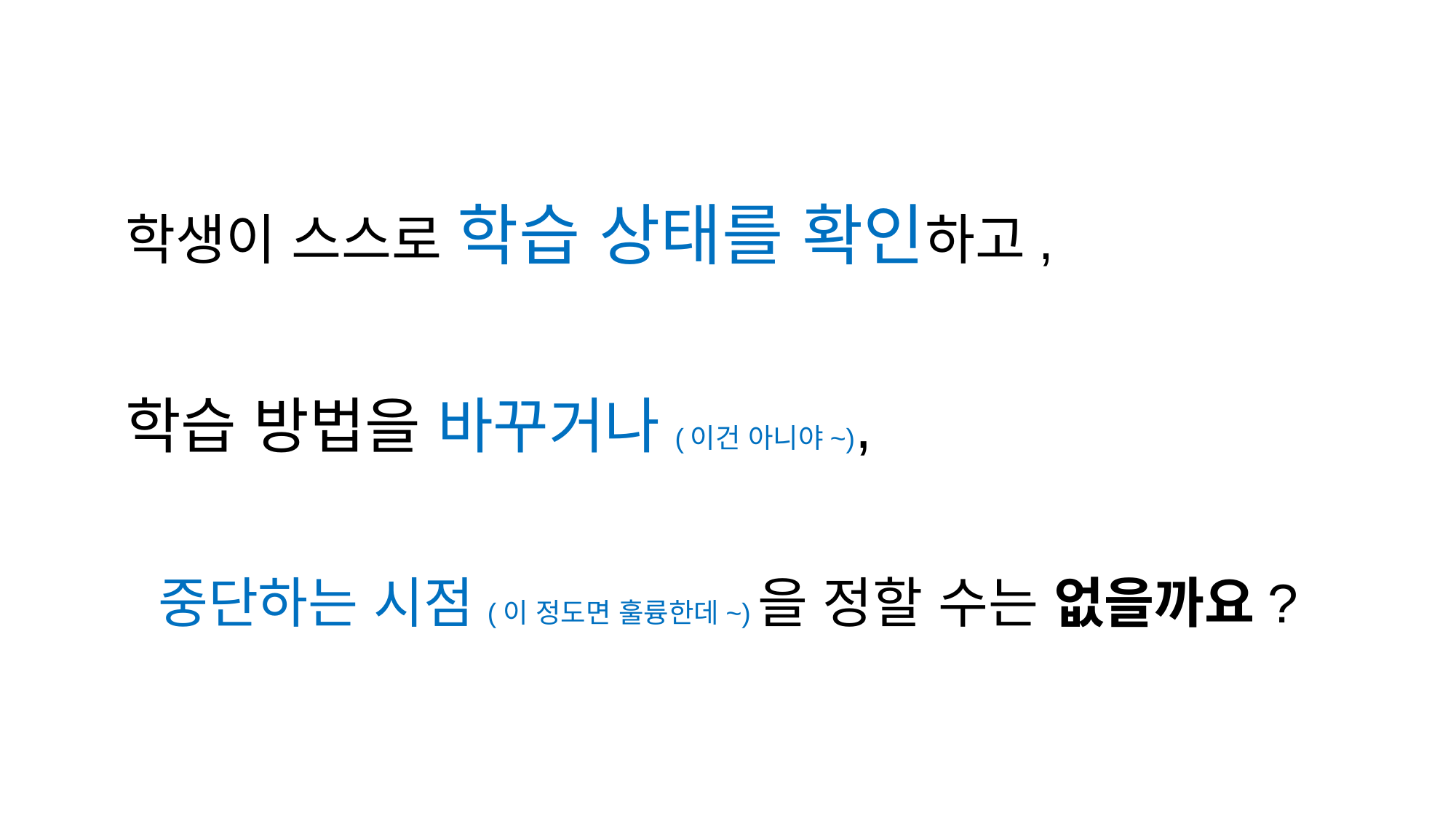

# 학생이 스스로 학습 상태를 확인하고,
학습 방법을 바꾸거나(이건 아니야~),
중단하는 시점(이 정도면 훌륭한데~)을 정할 수는 없을까요?